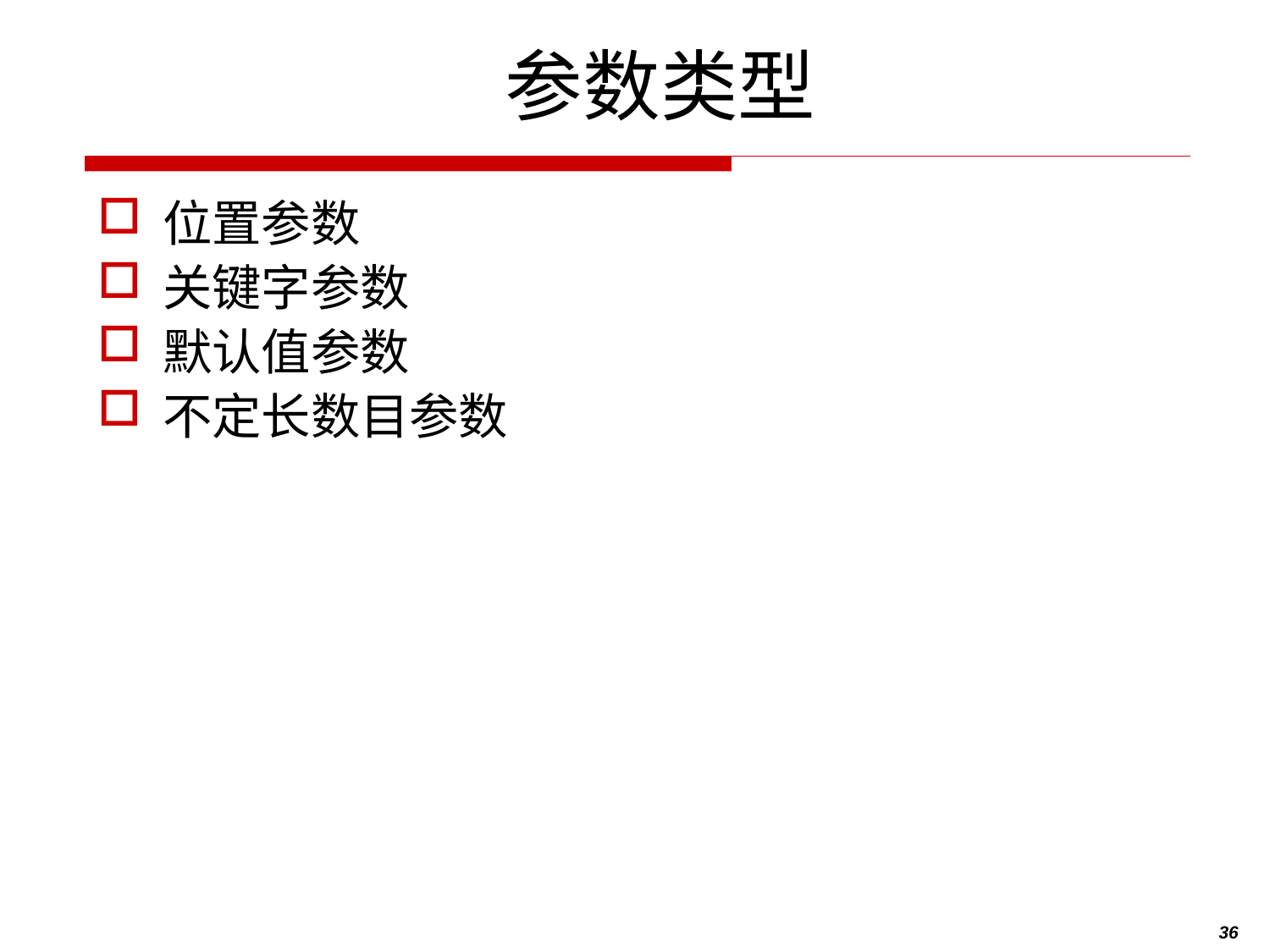

# 参数类型
位置参数
关键字参数
默认值参数
不定长数目参数

36